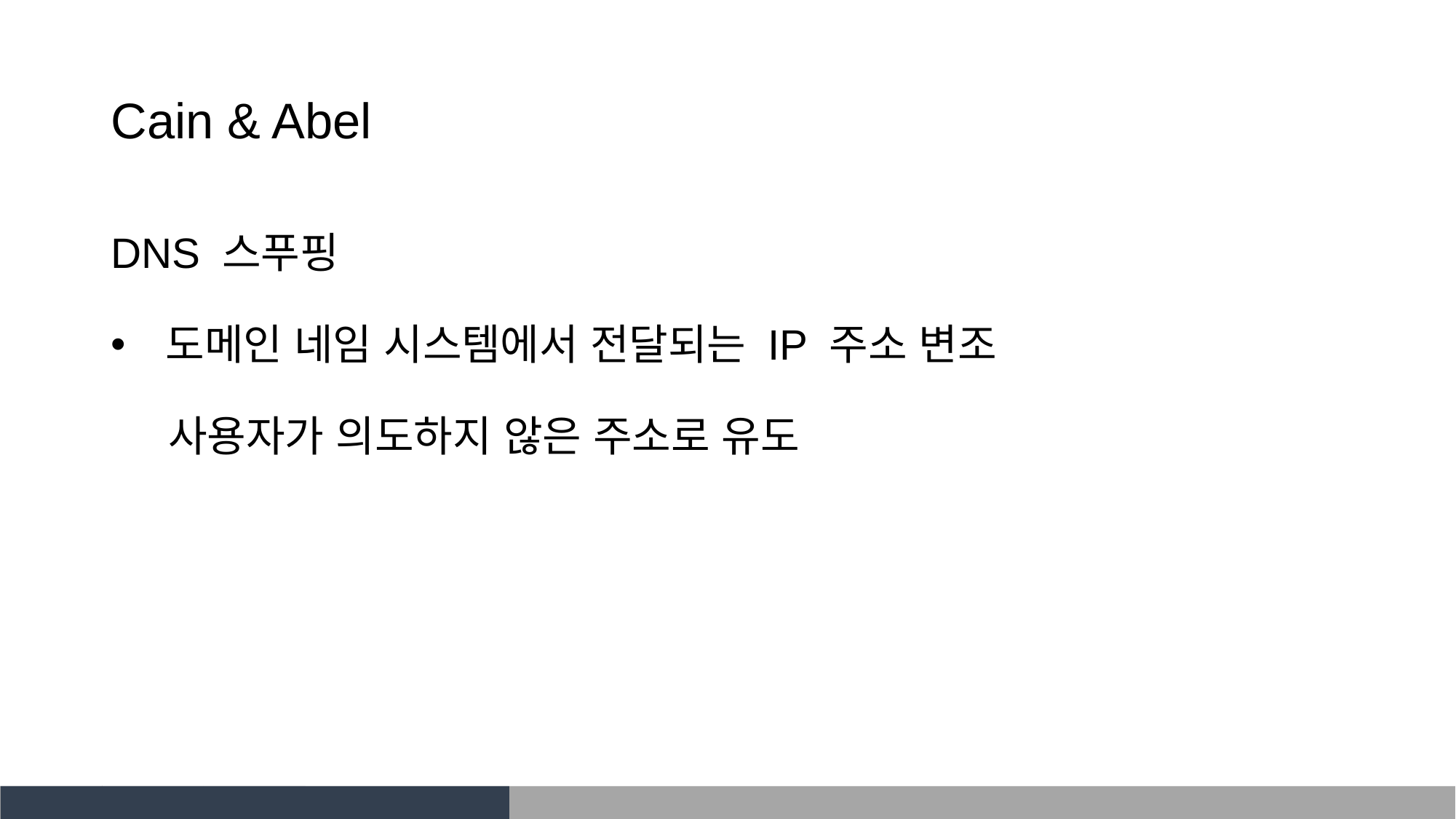

Cain & Abel
DNS 스푸핑

도메인 네임 시스템에서 전달되는 IP 주소 변조

    사용자가 의도하지 않은 주소로 유도